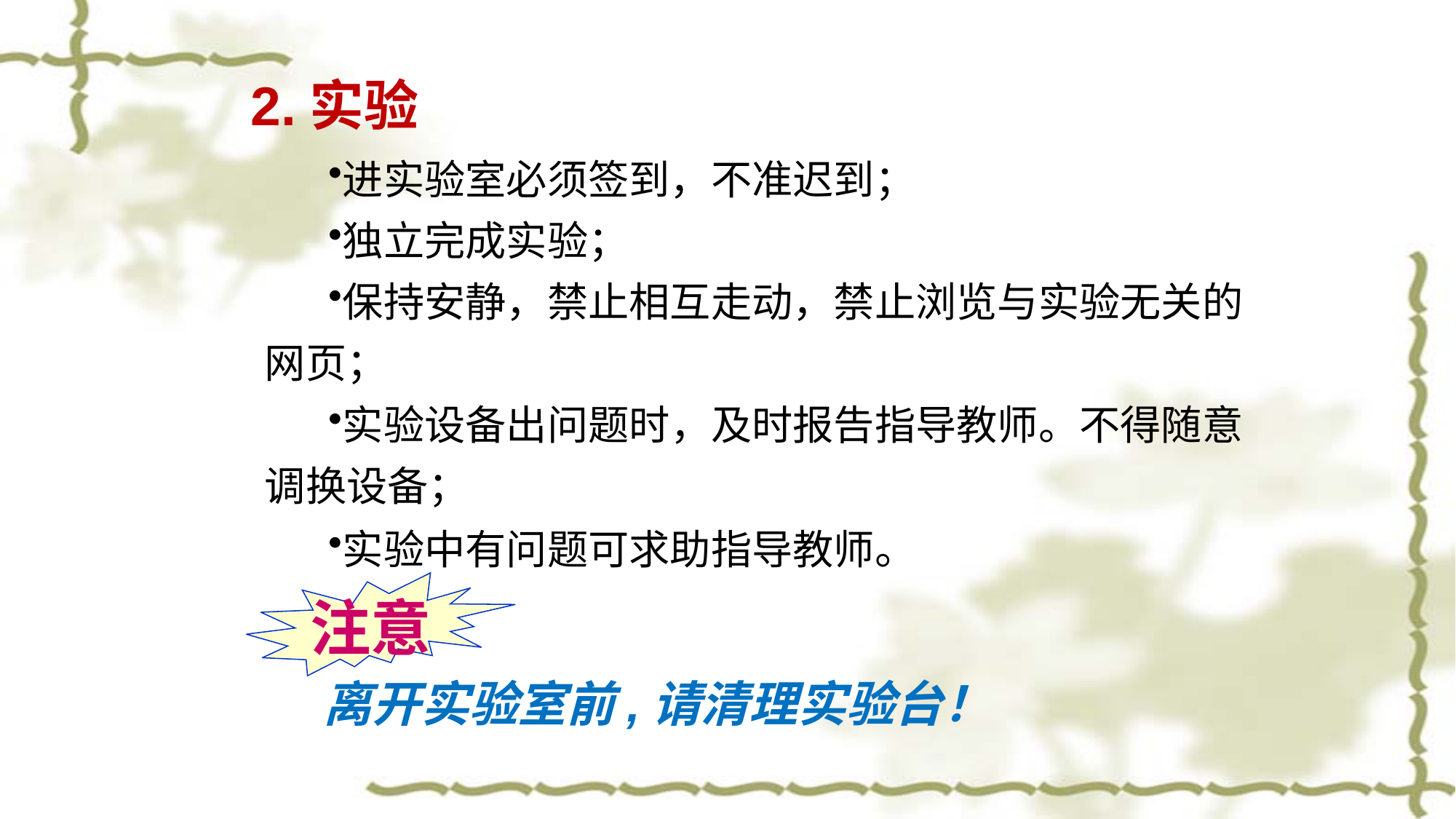

2.实验
进实验室必须签到，不准迟到；
独立完成实验；
保持安静，禁止相互走动，禁止浏览与实验无关的网页；
实验设备出问题时，及时报告指导教师。不得随意调换设备；
实验中有问题可求助指导教师。
注意
离开实验室前,请清理实验台！